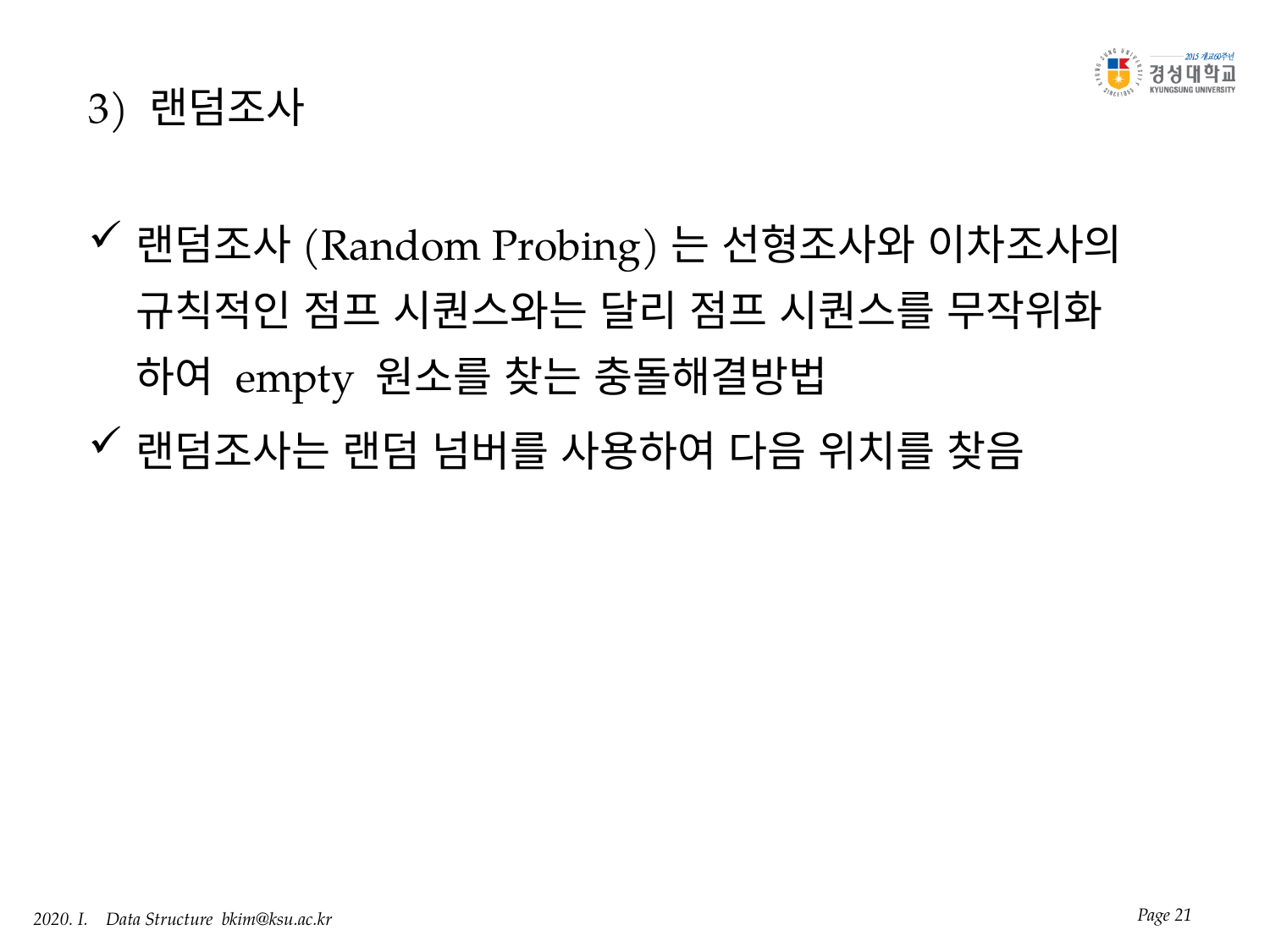

# 3) 랜덤조사
랜덤조사(Random Probing)는 선형조사와 이차조사의 규칙적인 점프 시퀀스와는 달리 점프 시퀀스를 무작위화 하여 empty 원소를 찾는 충돌해결방법
랜덤조사는 랜덤 넘버를 사용하여 다음 위치를 찾음
Page 21